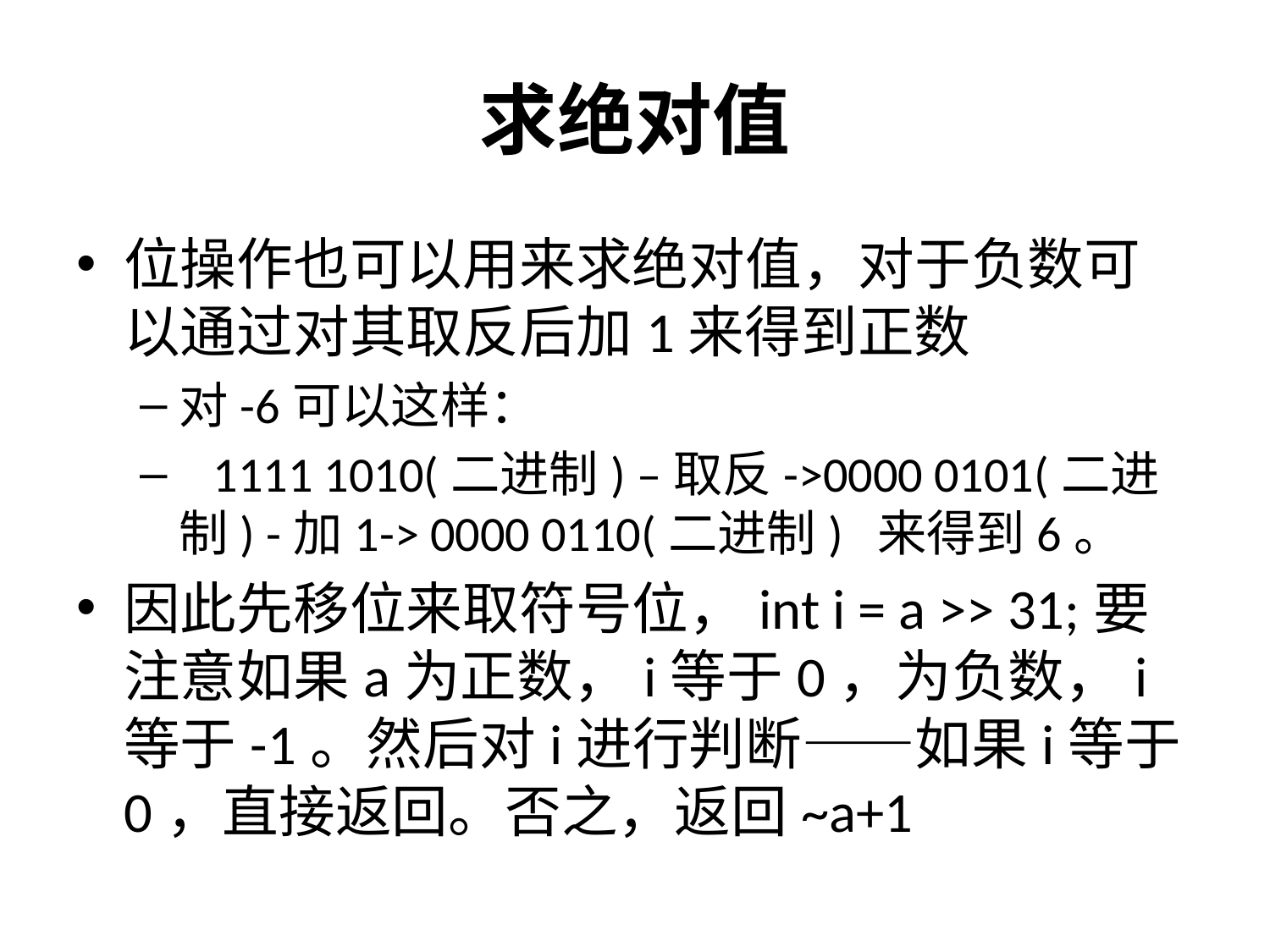

# 求绝对值
位操作也可以用来求绝对值，对于负数可以通过对其取反后加1来得到正数
对-6可以这样：
   1111 1010(二进制) –取反->0000 0101(二进制) -加1-> 0000 0110(二进制)  来得到6。
因此先移位来取符号位，int i = a >> 31;要注意如果a为正数，i等于0，为负数，i等于-1。然后对i进行判断——如果i等于0，直接返回。否之，返回~a+1